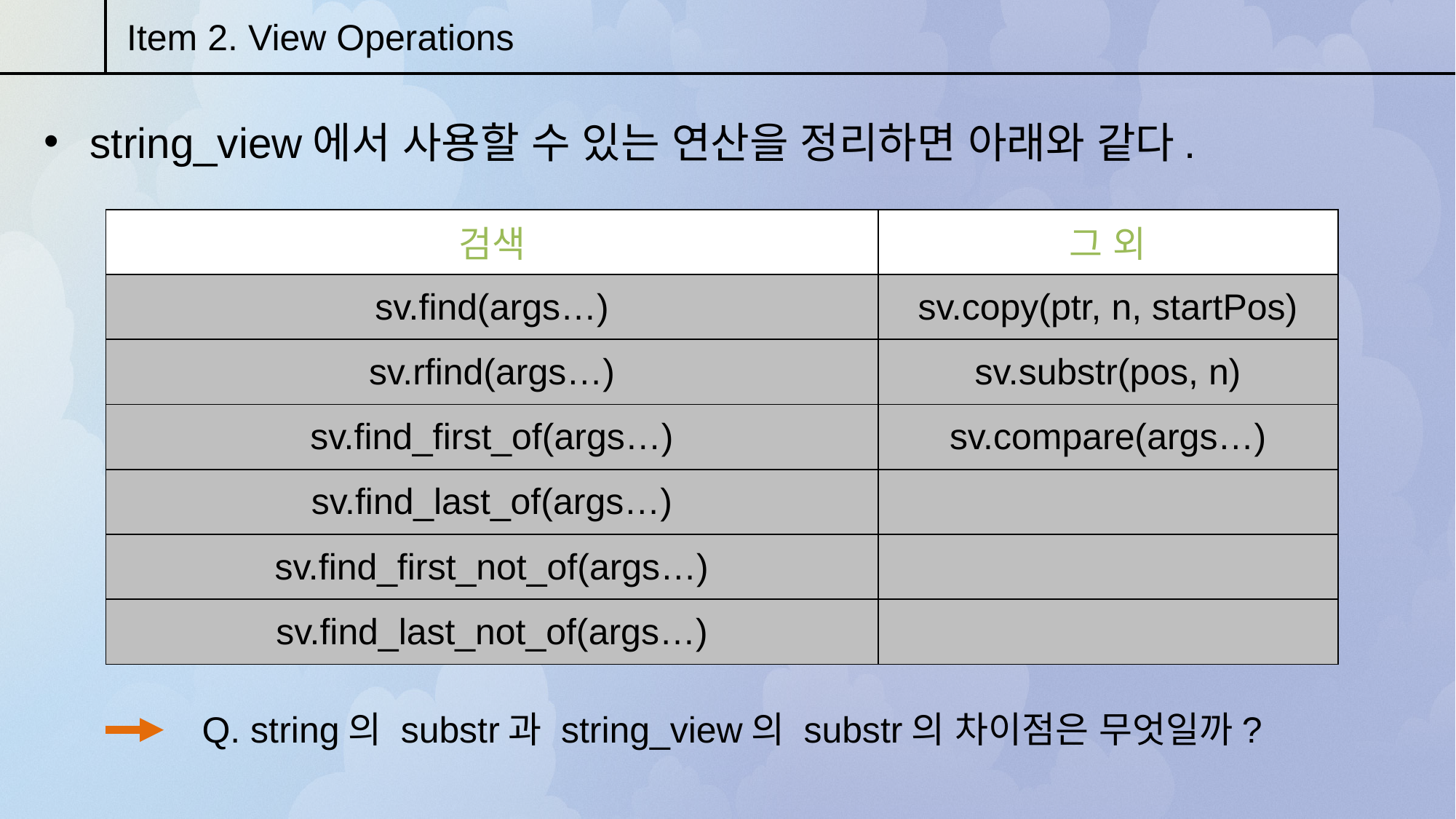

Item 2. View Operations
 string_view에서 사용할 수 있는 연산을 정리하면 아래와 같다.
| 검색 | 그 외 |
| --- | --- |
| sv.find(args…) | sv.copy(ptr, n, startPos) |
| sv.rfind(args…) | sv.substr(pos, n) |
| sv.find\_first\_of(args…) | sv.compare(args…) |
| sv.find\_last\_of(args…) |  |
| sv.find\_first\_not\_of(args…) |  |
| sv.find\_last\_not\_of(args…) |  |
Q. string의 substr과 string_view의 substr의 차이점은 무엇일까?